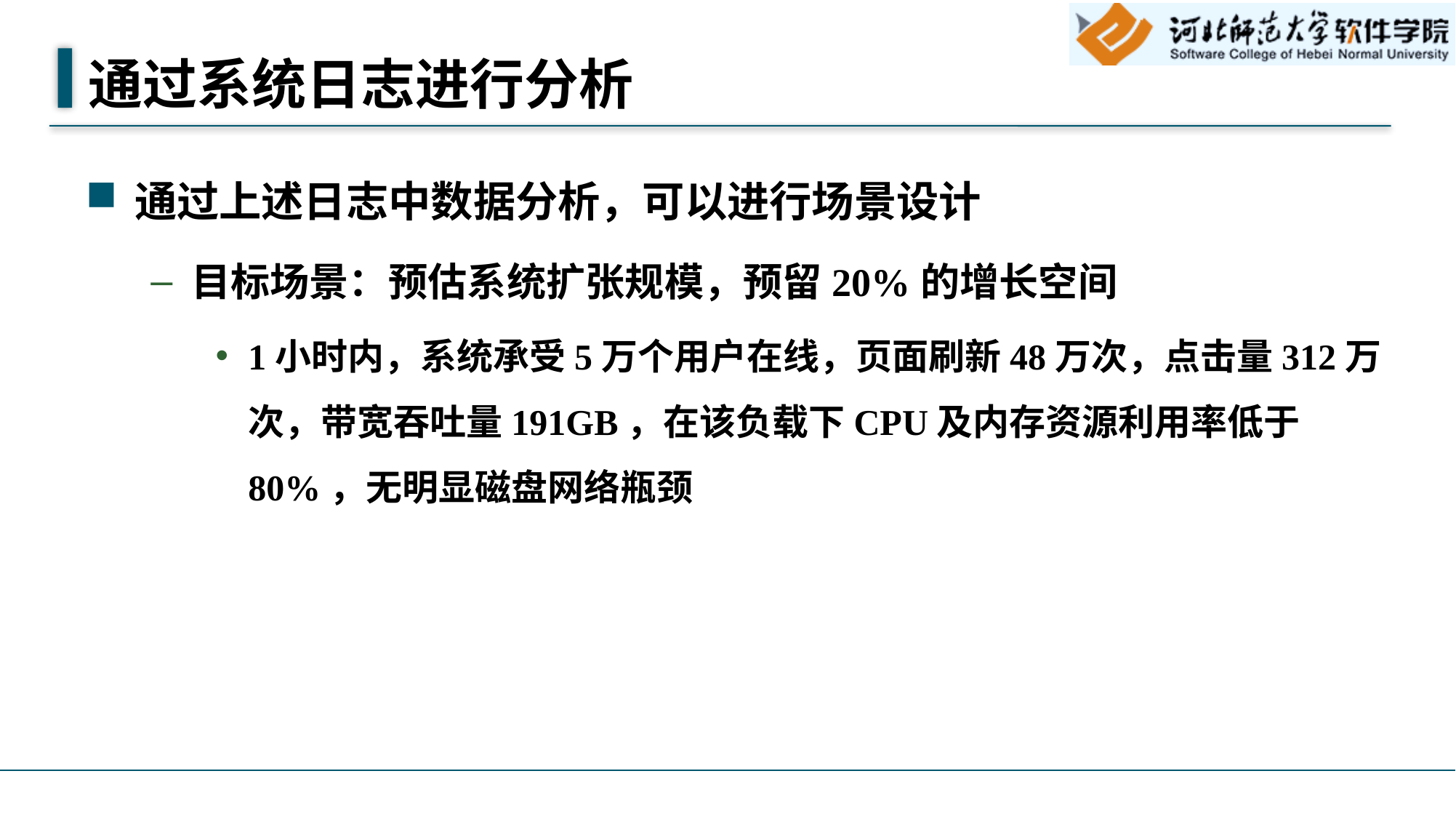

# 通过系统日志进行分析
通过上述日志中数据分析，可以进行场景设计
目标场景：预估系统扩张规模，预留20%的增长空间
1小时内，系统承受5万个用户在线，页面刷新48万次，点击量312万次，带宽吞吐量191GB，在该负载下CPU及内存资源利用率低于80%，无明显磁盘网络瓶颈